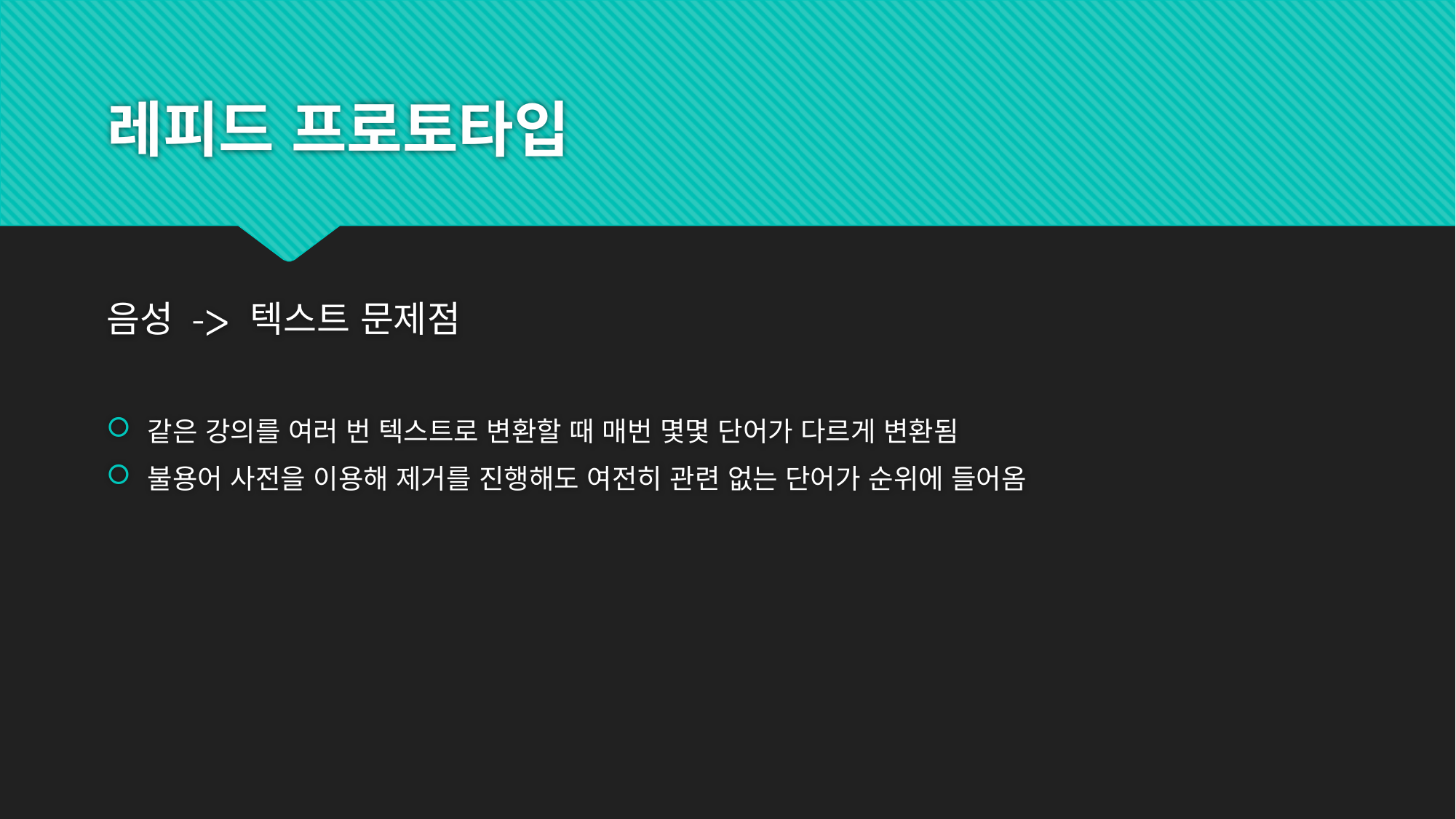

# 레피드 프로토타입
음성 -> 텍스트 문제점

같은 강의를 여러 번 텍스트로 변환할 때 매번 몇몇 단어가 다르게 변환됨
불용어 사전을 이용해 제거를 진행해도 여전히 관련 없는 단어가 순위에 들어옴